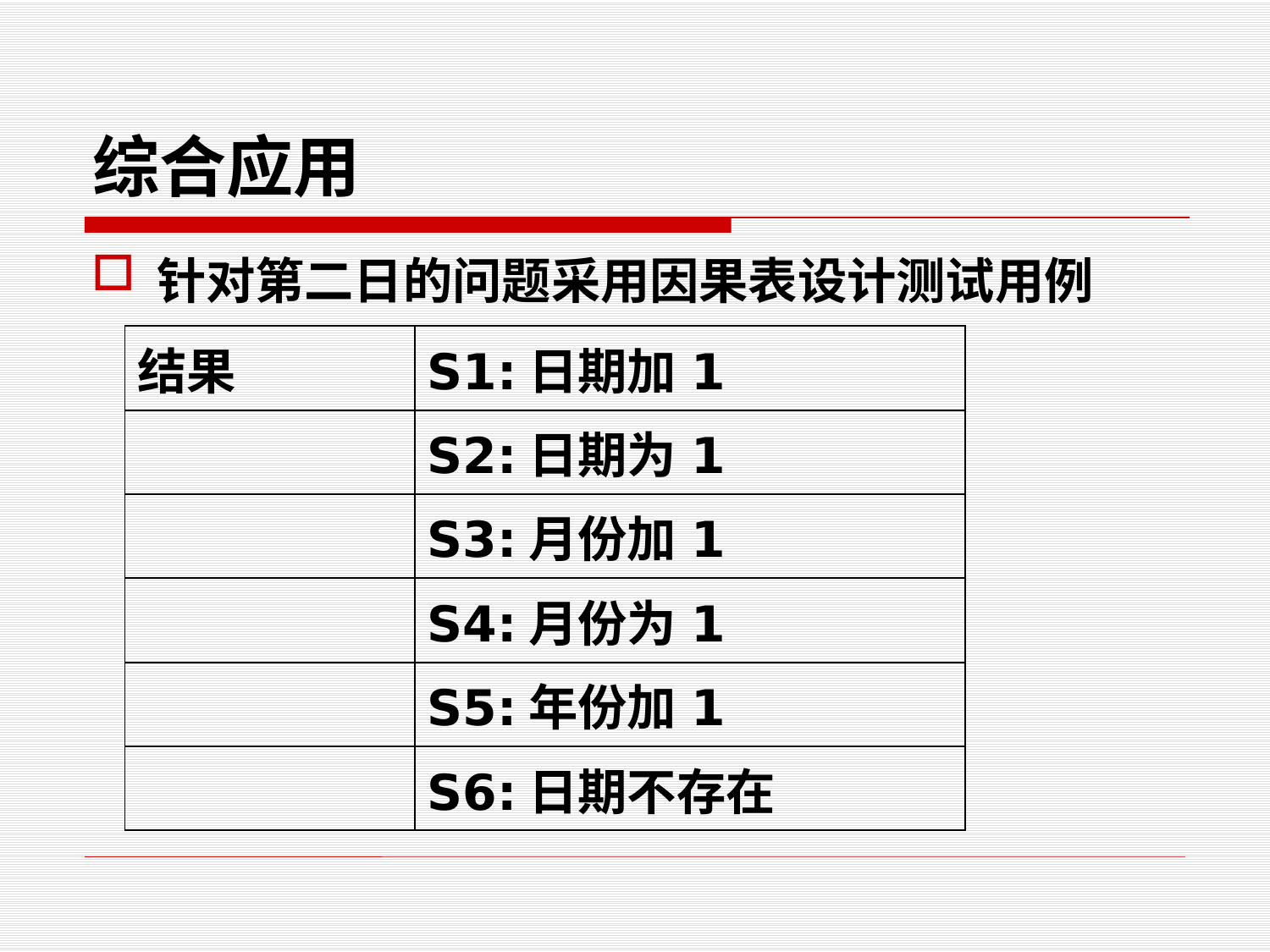

# 综合应用
针对第二日的问题采用因果表设计测试用例
| 结果 | S1:日期加1 |
| --- | --- |
|  | S2:日期为1 |
|  | S3:月份加1 |
|  | S4:月份为1 |
|  | S5:年份加1 |
|  | S6:日期不存在 |